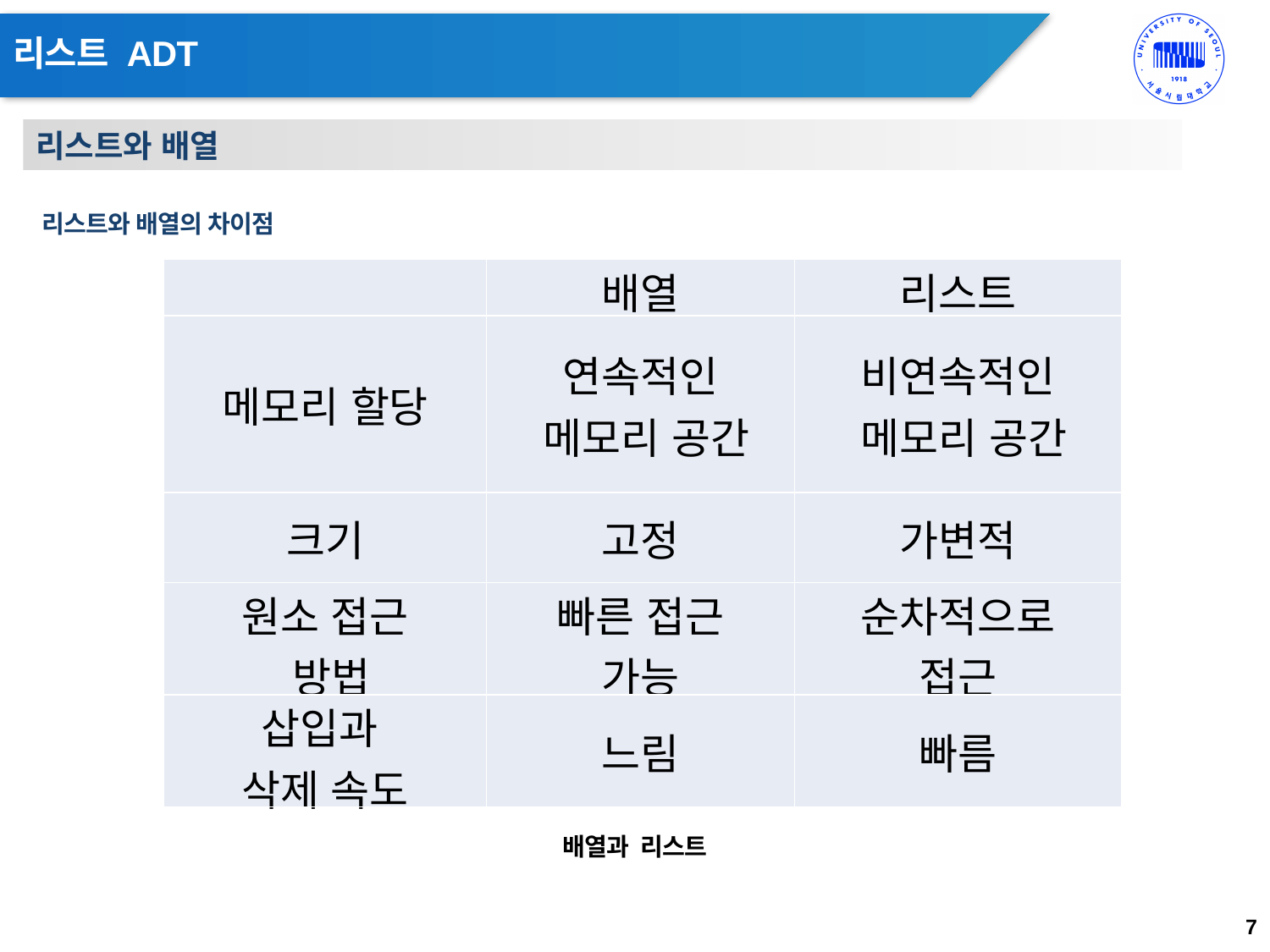

# 리스트 ADT
리스트와 배열

리스트와 배열의 차이점

|  | 배열 | 리스트 |
| --- | --- | --- |
| 메모리 할당 | 연속적인 메모리 공간 | 비연속적인 메모리 공간 |
| 크기 | 고정 | 가변적 |
| 원소 접근 방법 | 빠른 접근 가능 | 순차적으로 접근 |
| 삽입과 삭제 속도 | 느림 | 빠름 |
배열과  리스트
7